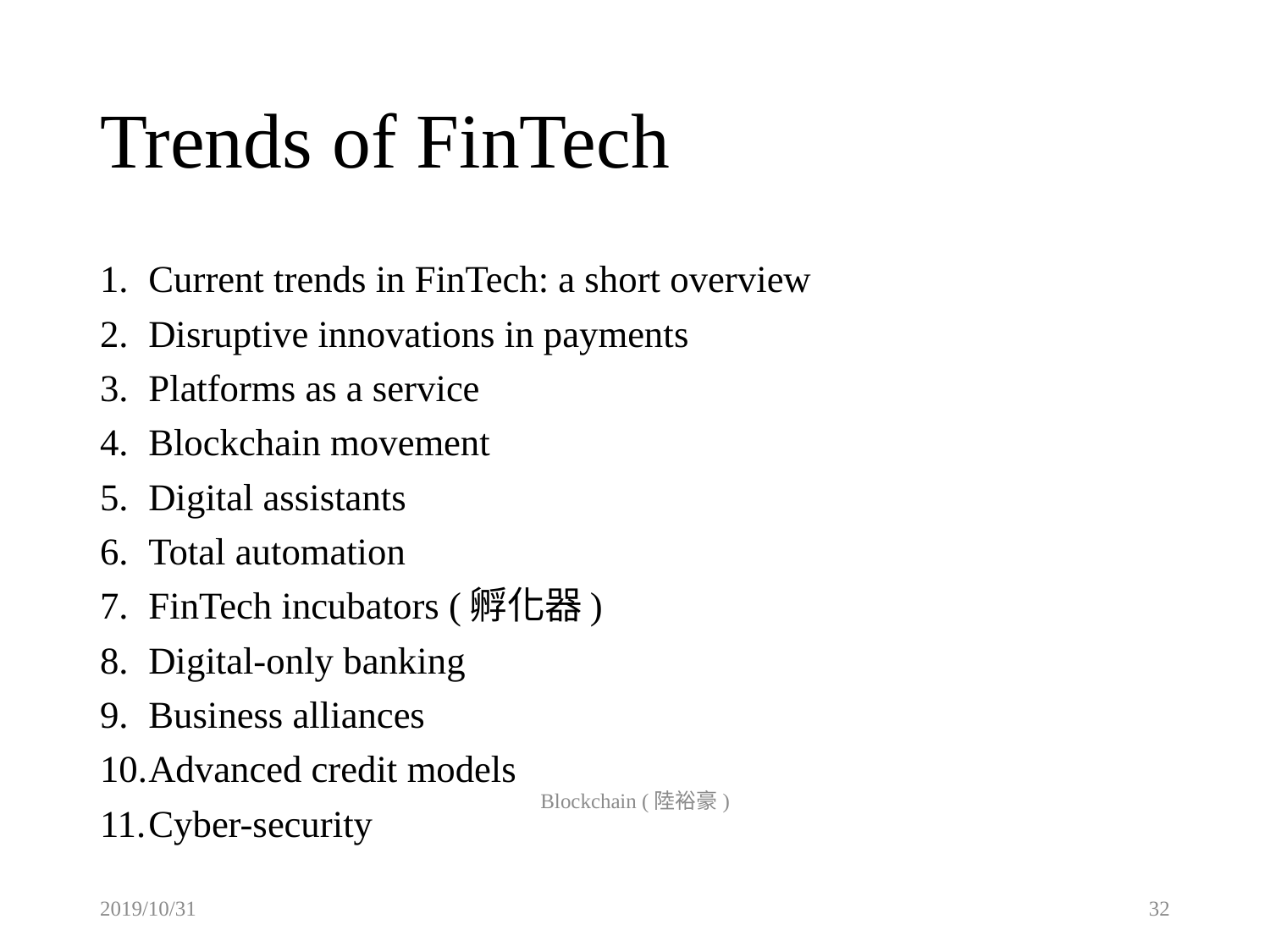

# Trends of FinTech
Current trends in FinTech: a short overview
Disruptive innovations in payments
Platforms as a service
Blockchain movement
Digital assistants
Total automation
FinTech incubators (孵化器)
Digital-only banking
Business alliances
Advanced credit models
Cyber-security
Blockchain (陸裕豪)
2019/10/31
32